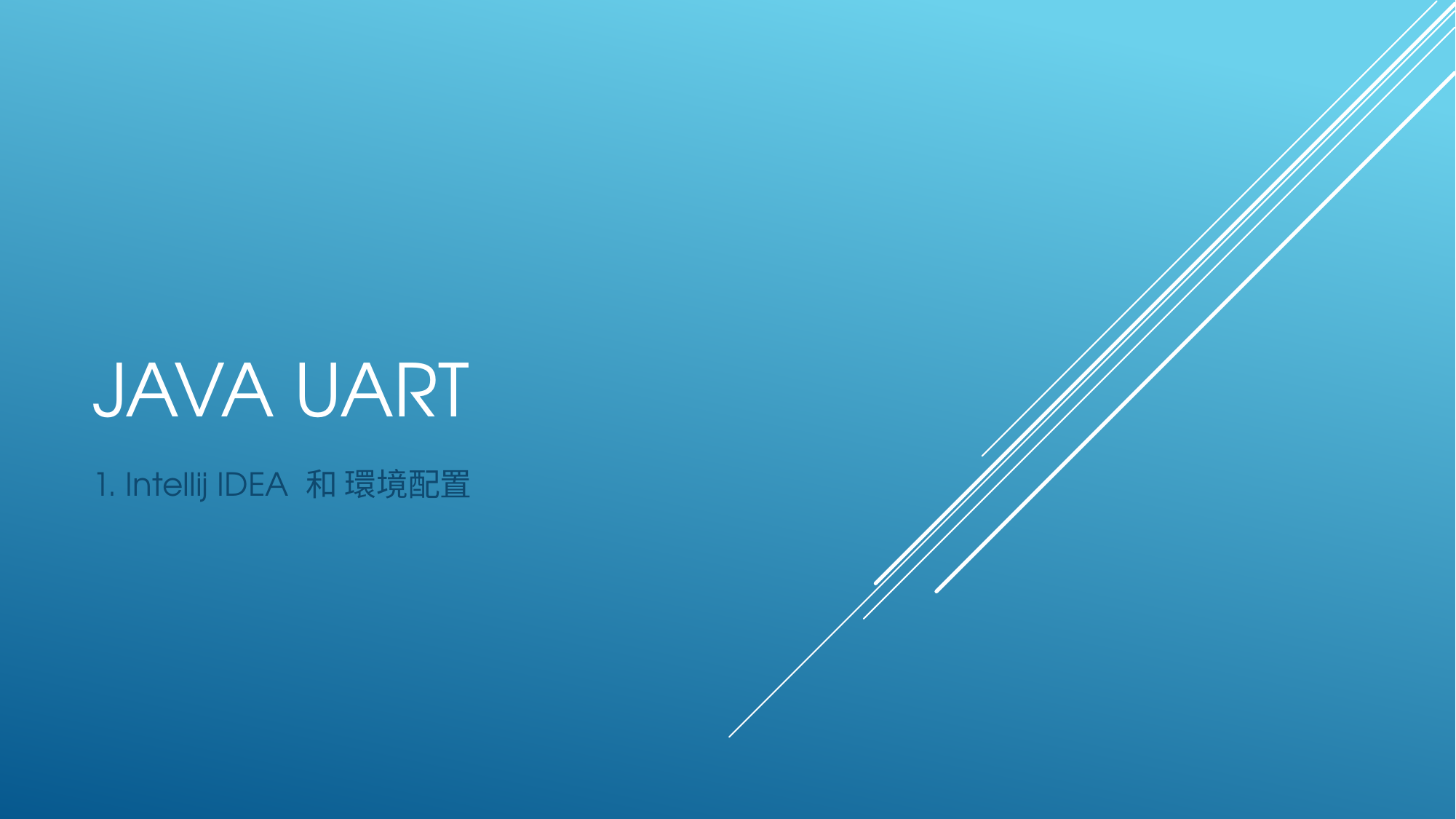

# JAVA uart
1. Intellij IDEA 和 環境配置